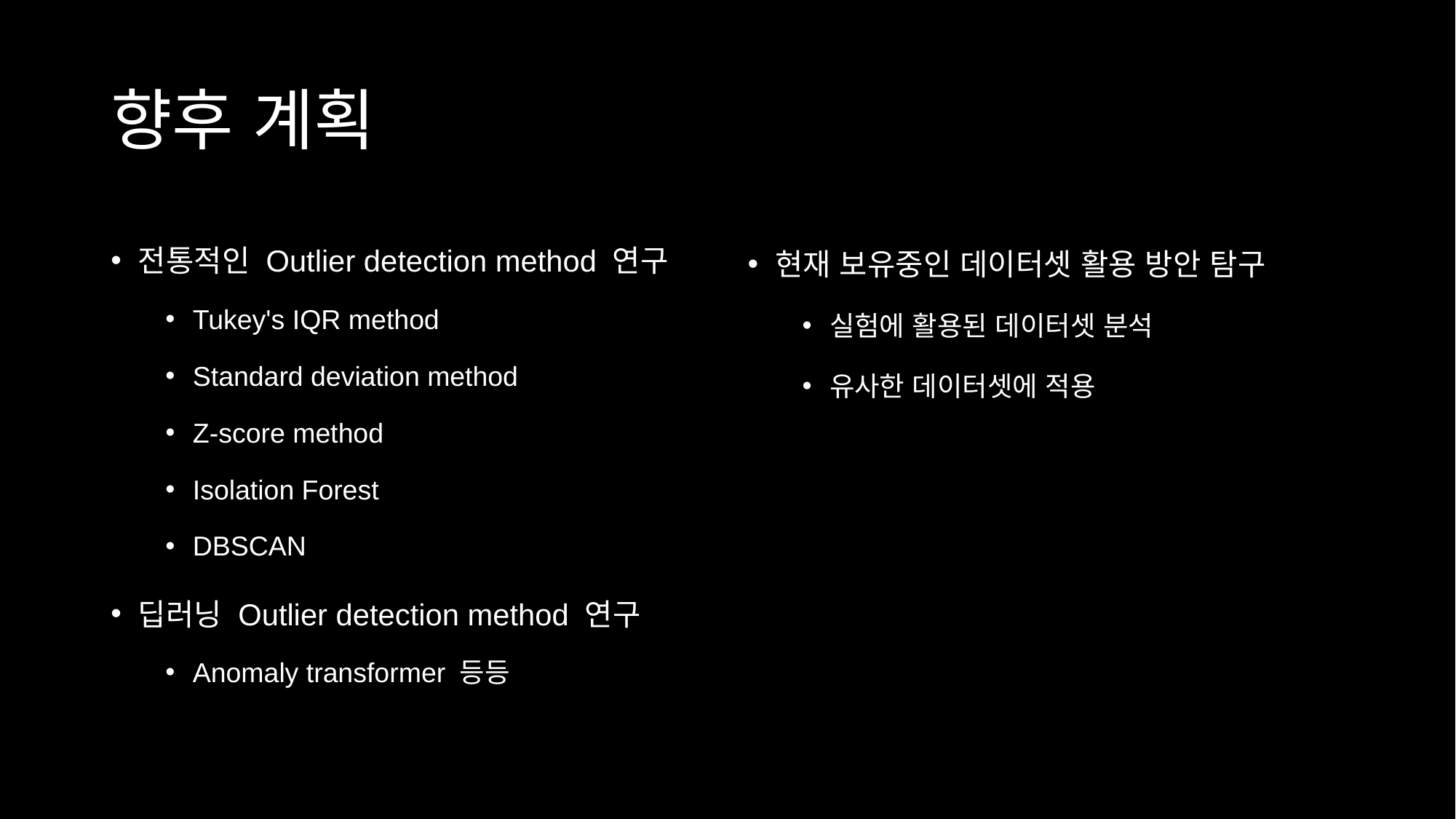

# 향후 계획
전통적인 Outlier detection method 연구
Tukey's IQR method
Standard deviation method
Z-score method
Isolation Forest
DBSCAN
딥러닝 Outlier detection method 연구
Anomaly transformer 등등
현재 보유중인 데이터셋 활용 방안 탐구
실험에 활용된 데이터셋 분석
유사한 데이터셋에 적용